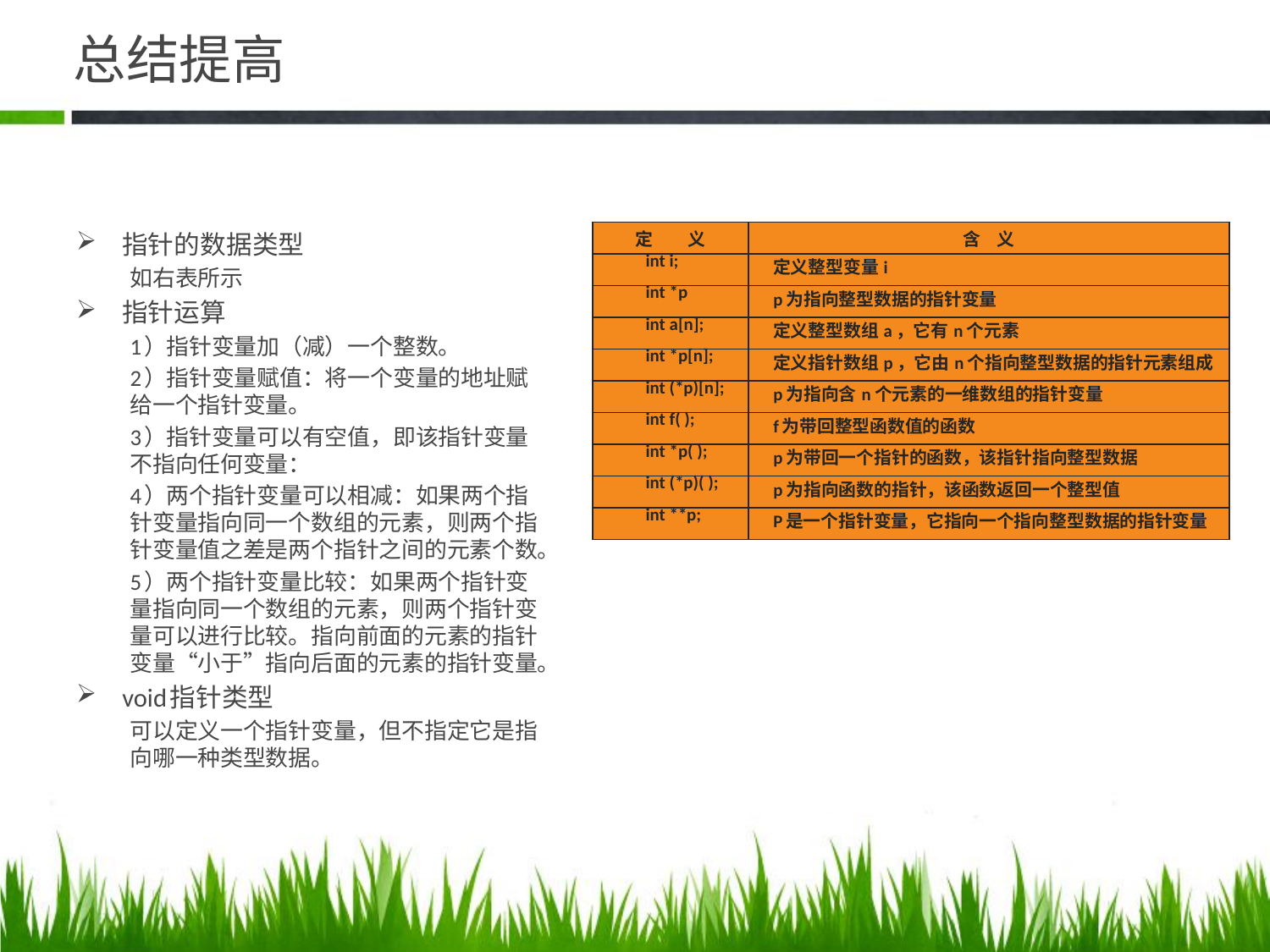

# 总结提高
指针的数据类型
如右表所示
指针运算
1）指针变量加（减）一个整数。
2）指针变量赋值：将一个变量的地址赋给一个指针变量。
3）指针变量可以有空值，即该指针变量不指向任何变量：
4）两个指针变量可以相减：如果两个指针变量指向同一个数组的元素，则两个指针变量值之差是两个指针之间的元素个数。
5）两个指针变量比较：如果两个指针变量指向同一个数组的元素，则两个指针变量可以进行比较。指向前面的元素的指针变量“小于”指向后面的元素的指针变量。
void指针类型
可以定义一个指针变量，但不指定它是指向哪一种类型数据。

| 定　　义 | 含 义 |
| --- | --- |
| int i; | 定义整型变量i |
| int \*p | p为指向整型数据的指针变量 |
| int a[n]; | 定义整型数组a，它有n个元素 |
| int \*p[n]; | 定义指针数组p，它由n个指向整型数据的指针元素组成 |
| int (\*p)[n]; | p为指向含n个元素的一维数组的指针变量 |
| int f( ); | f为带回整型函数值的函数 |
| int \*p( ); | p为带回一个指针的函数，该指针指向整型数据 |
| int (\*p)( ); | p为指向函数的指针，该函数返回一个整型值 |
| int \*\*p; | P是一个指针变量，它指向一个指向整型数据的指针变量 |